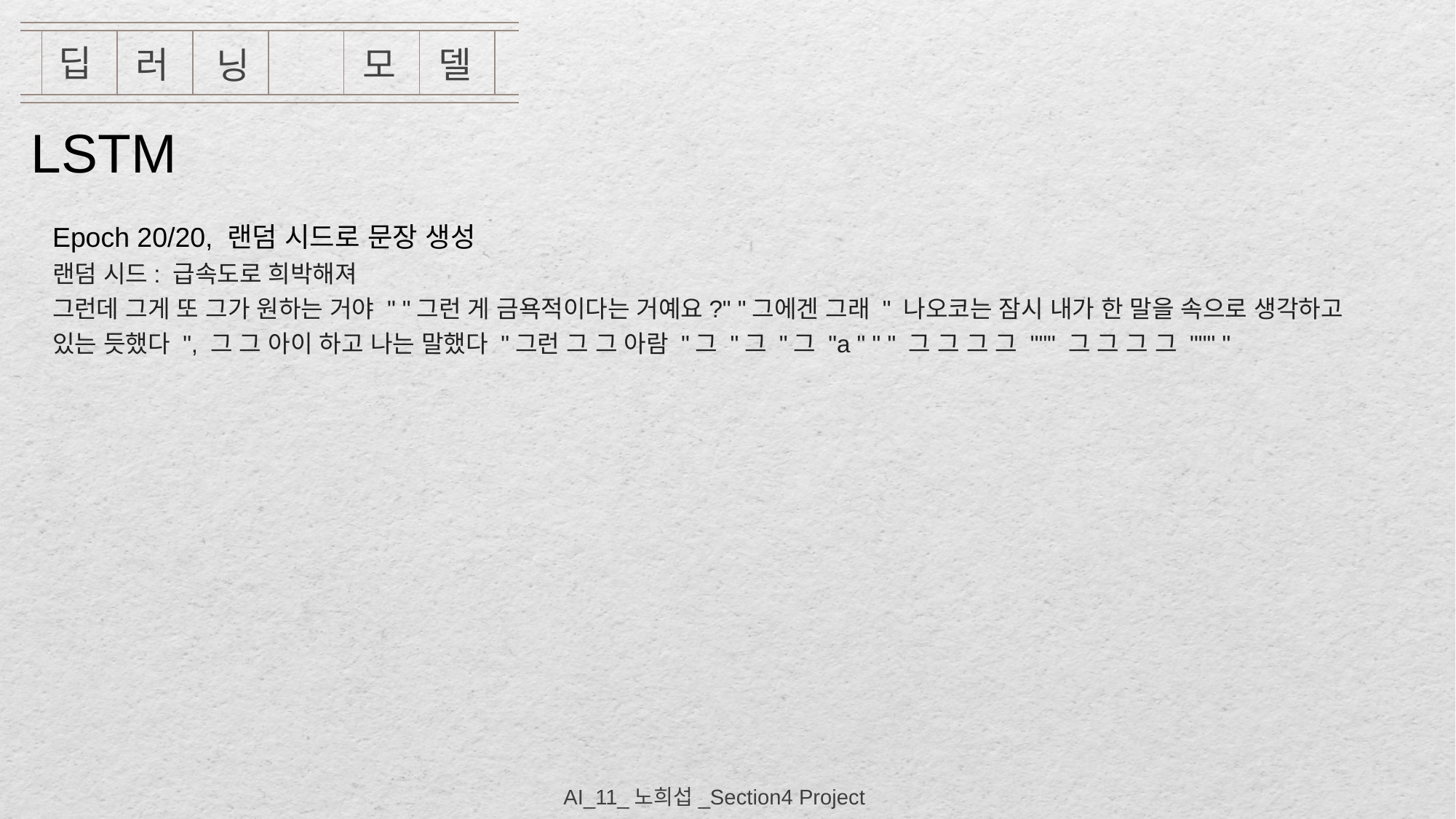

딥
러
델
모
닝
LSTM
Epoch 20/20, 랜덤 시드로 문장 생성
랜덤 시드: 급속도로 희박해져
그런데 그게 또 그가 원하는 거야 " "그런 게 금욕적이다는 거예요?" "그에겐 그래 " 나오코는 잠시 내가 한 말을 속으로 생각하고 있는 듯했다 ", 그 그 아이 하고 나는 말했다 "그런 그 그 아람 "그 "그 "그 "a " " " 그 그 그 그 """ 그 그 그 그 """ "
AI_11_노희섭_Section4 Project